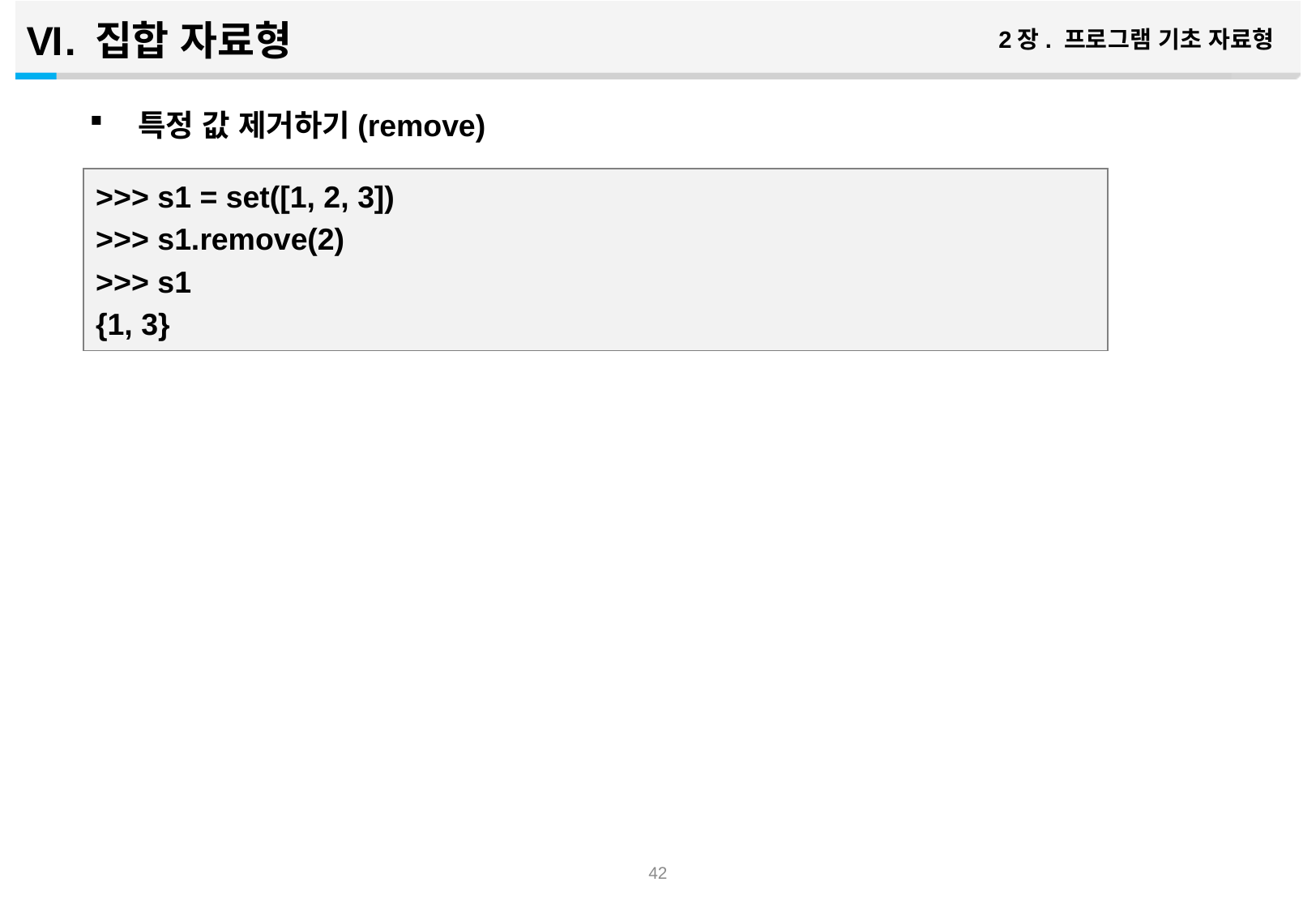

집합 자료형
2장. 프로그램 기초 자료형
특정 값 제거하기(remove)

>>> s1 = set([1, 2, 3])
>>> s1.remove(2)
>>> s1
{1, 3}
42